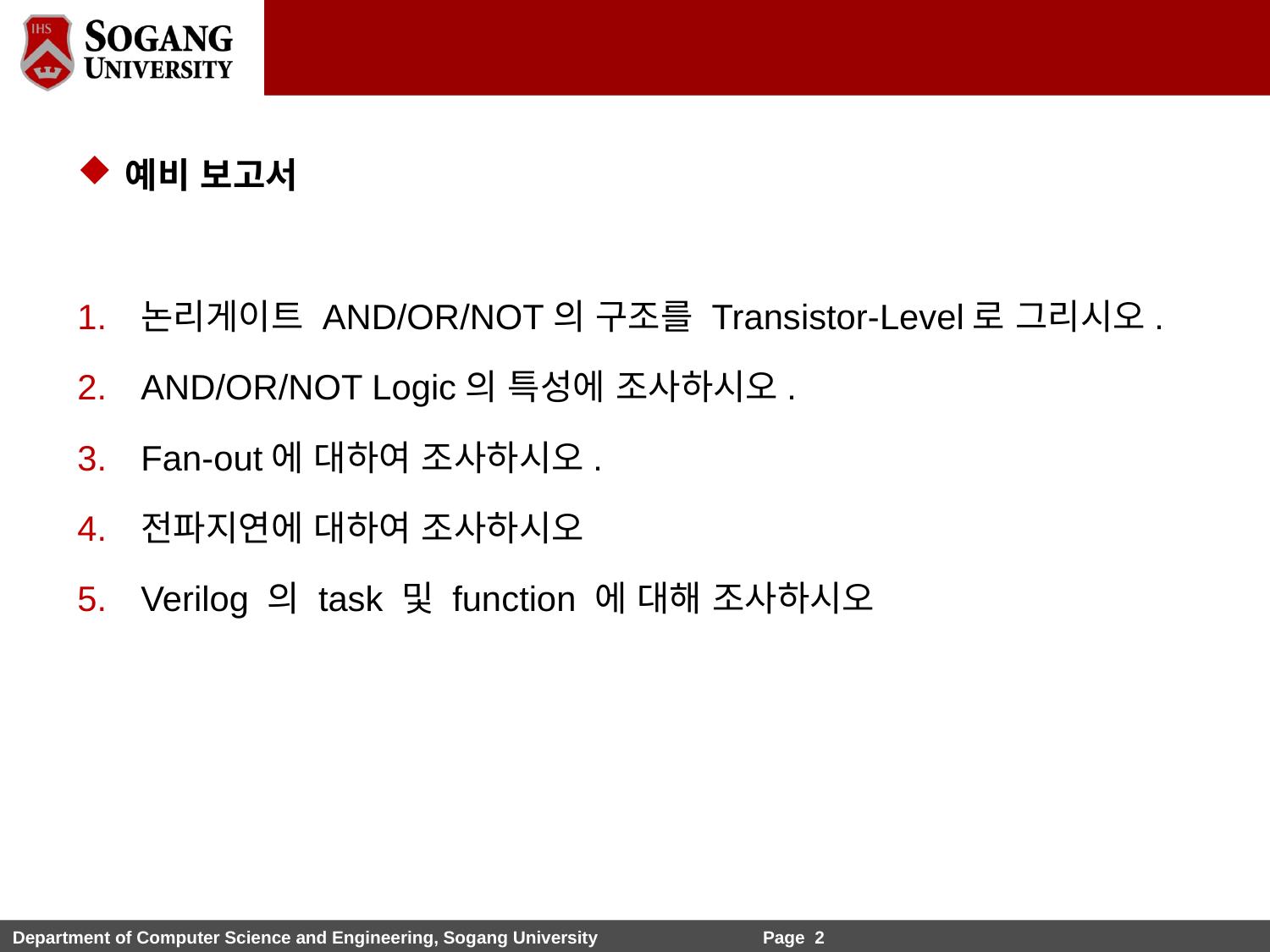

예비 보고서

논리게이트 AND/OR/NOT의 구조를 Transistor-Level로 그리시오.
AND/OR/NOT Logic의 특성에 조사하시오.
Fan-out에 대하여 조사하시오.
전파지연에 대하여 조사하시오
Verilog 의 task 및 function 에 대해 조사하시오